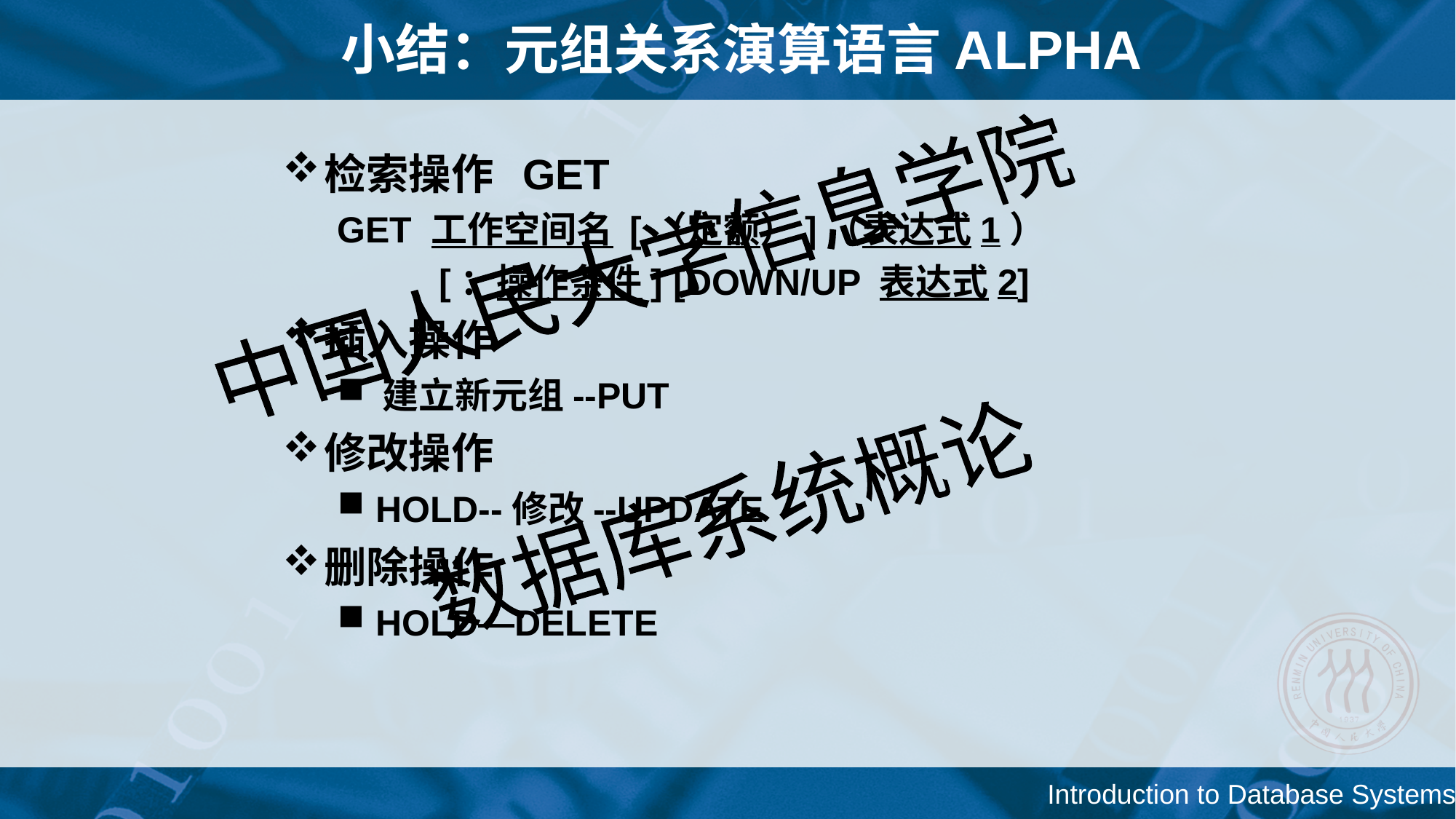

# 小结：元组关系演算语言ALPHA
检索操作  GET
GET 工作空间名 [（定额）]（表达式1）
          [：操作条件] [DOWN/UP 表达式2]
插入操作
 建立新元组--PUT
修改操作
 HOLD--修改--UPDATE
删除操作
 HOLD—DELETE